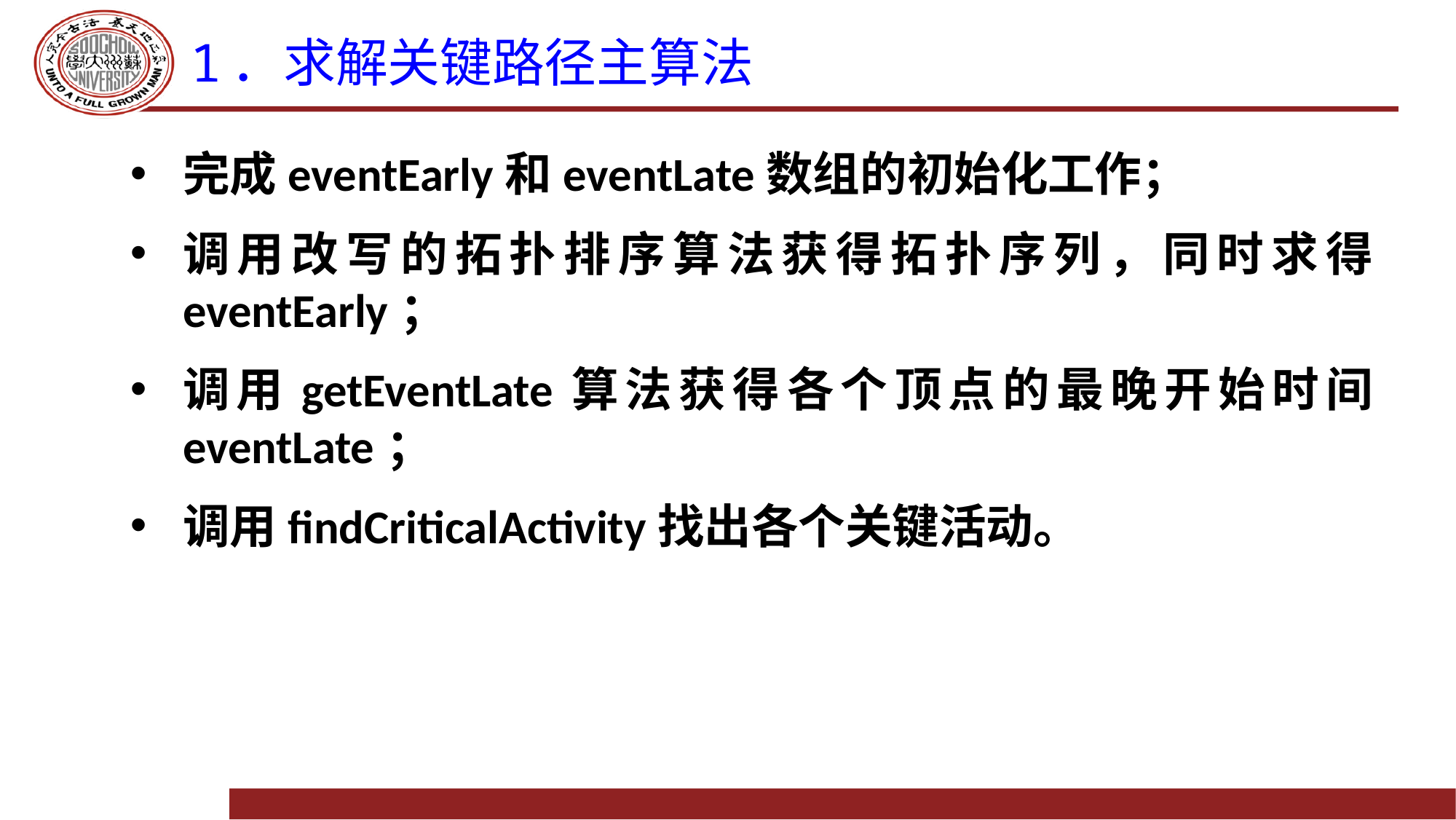

# 1．求解关键路径主算法
完成eventEarly和eventLate数组的初始化工作；
调用改写的拓扑排序算法获得拓扑序列，同时求得eventEarly；
调用getEventLate算法获得各个顶点的最晚开始时间eventLate；
调用findCriticalActivity找出各个关键活动。